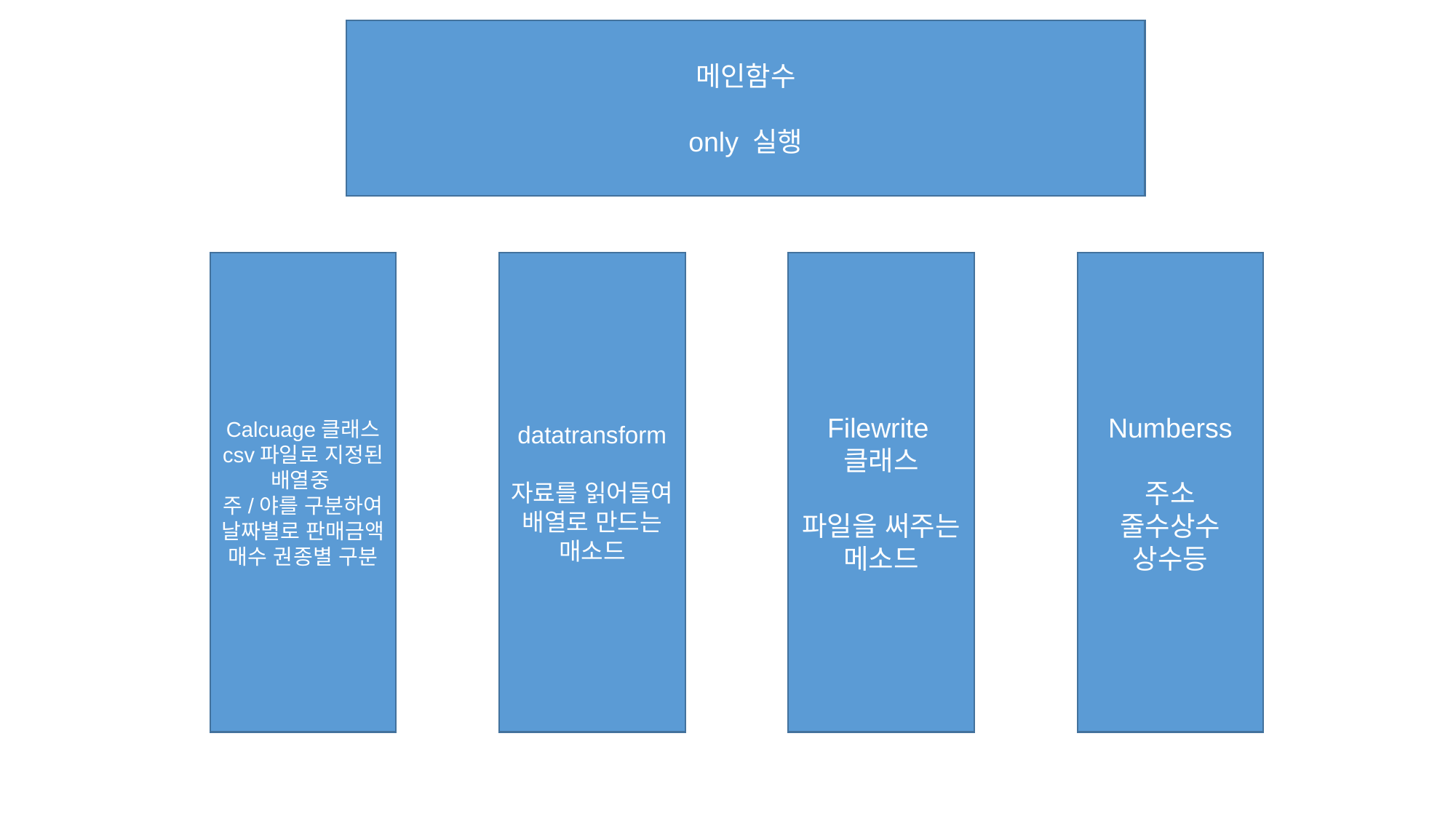

메인함수

only 실행
Calcuage클래스
csv파일로 지정된 배열중
주/야를 구분하여
날짜별로 판매금액 매수 권종별 구분
datatransform

자료를 읽어들여 배열로 만드는 매소드
Filewrite클래스

파일을 써주는 메소드
Numberss

주소
줄수상수
상수등